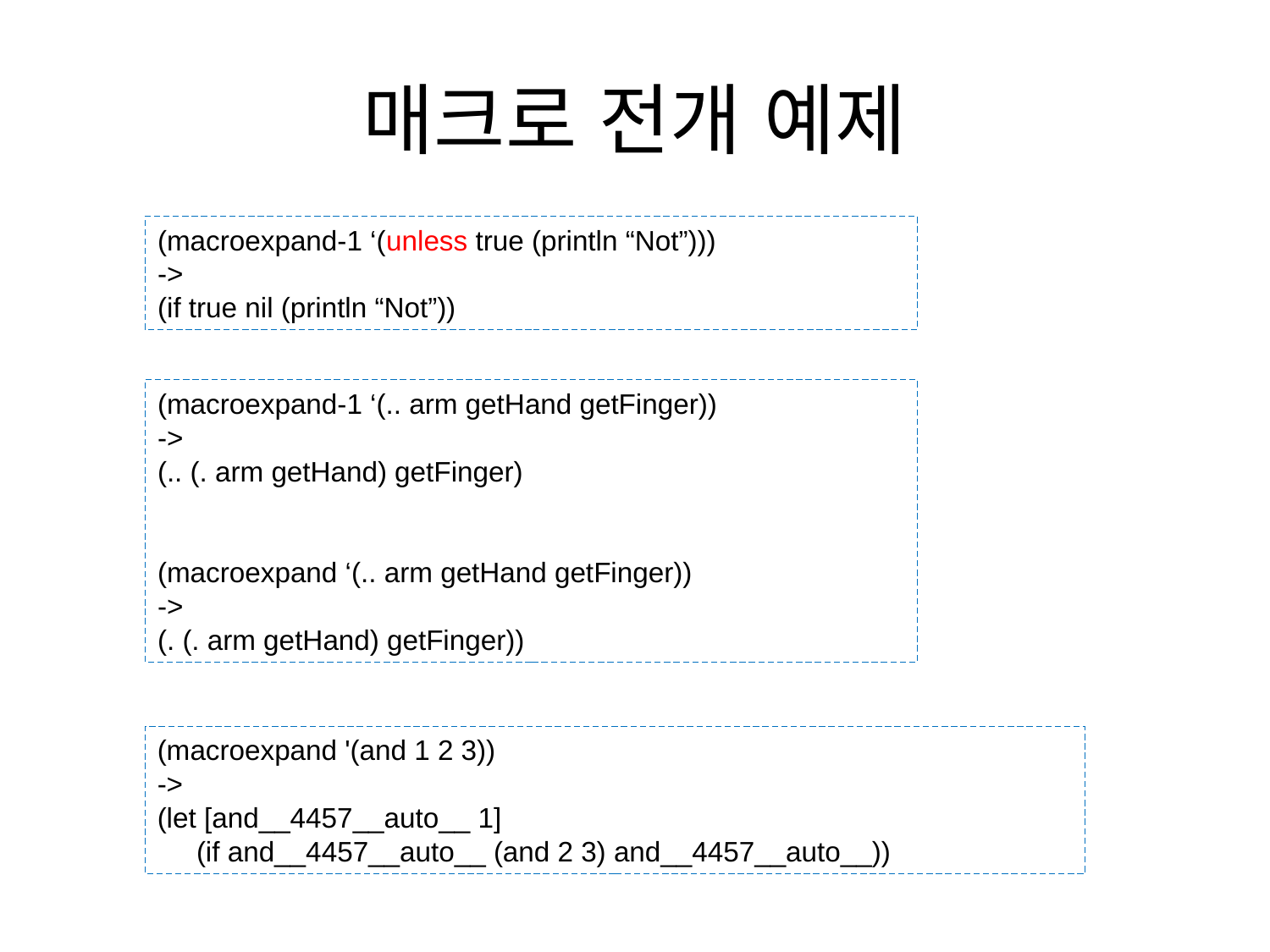

# 매크로 전개 예제
(macroexpand-1 ‘(unless true (println “Not”)))
->
(if true nil (println “Not”))
(macroexpand-1 ‘(.. arm getHand getFinger))
->
(.. (. arm getHand) getFinger)

(macroexpand ‘(.. arm getHand getFinger))
->
(. (. arm getHand) getFinger))
(macroexpand '(and 1 2 3))
->
(let [and__4457__auto__ 1]
     (if and__4457__auto__ (and 2 3) and__4457__auto__))